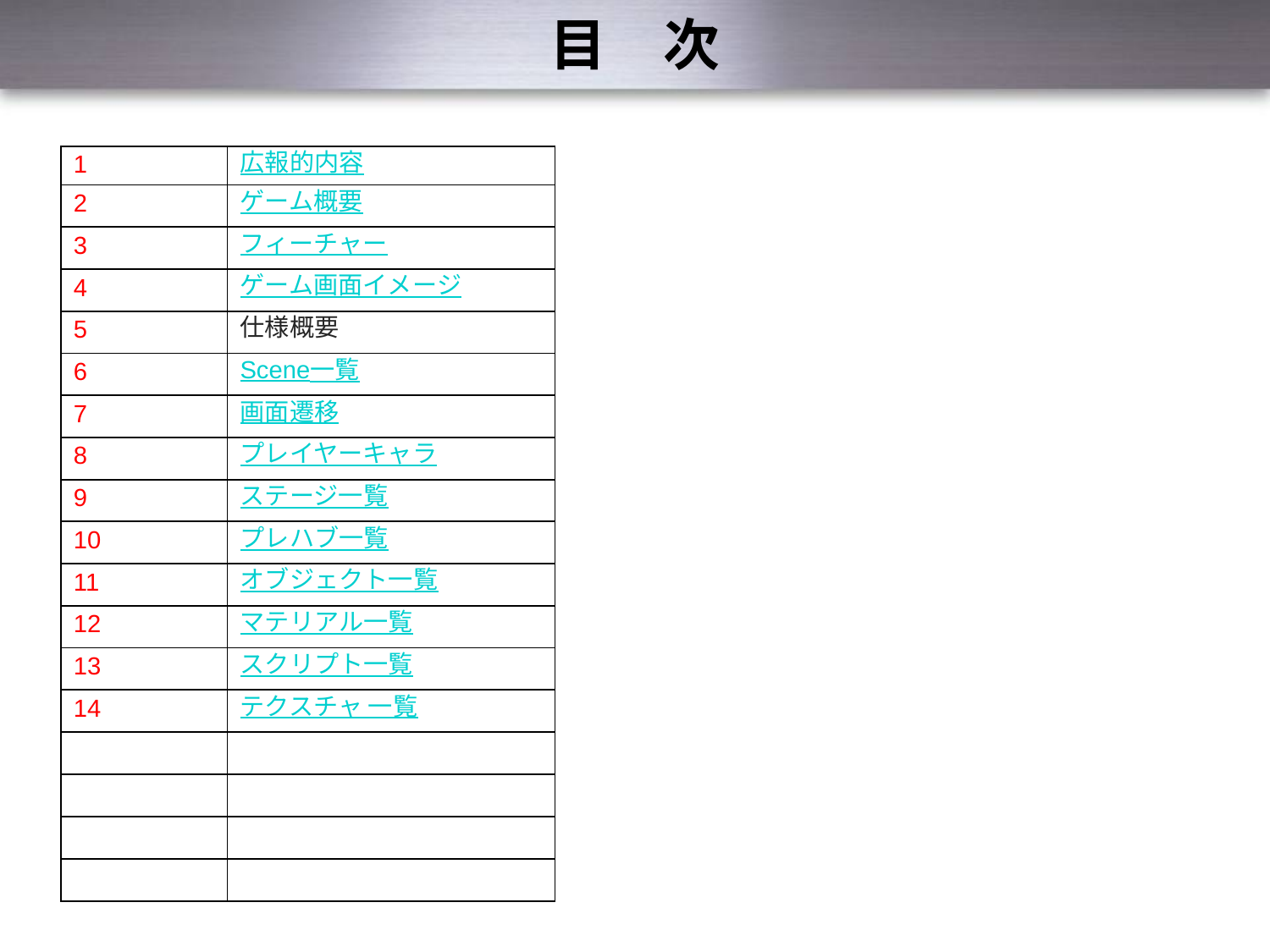

# 目　次
| 1 | 広報的内容 |
| --- | --- |
| 2 | ゲーム概要 |
| 3 | フィーチャー |
| 4 | ゲーム画面イメージ |
| 5 | 仕様概要 |
| 6 | Scene一覧 |
| 7 | 画面遷移 |
| 8 | プレイヤーキャラ |
| 9 | ステージ一覧 |
| 10 | プレハブ一覧 |
| 11 | オブジェクト一覧 |
| 12 | マテリアル一覧 |
| 13 | スクリプト一覧 |
| 14 | テクスチャ 一覧 |
|  |  |
|  |  |
|  |  |
|  |  |